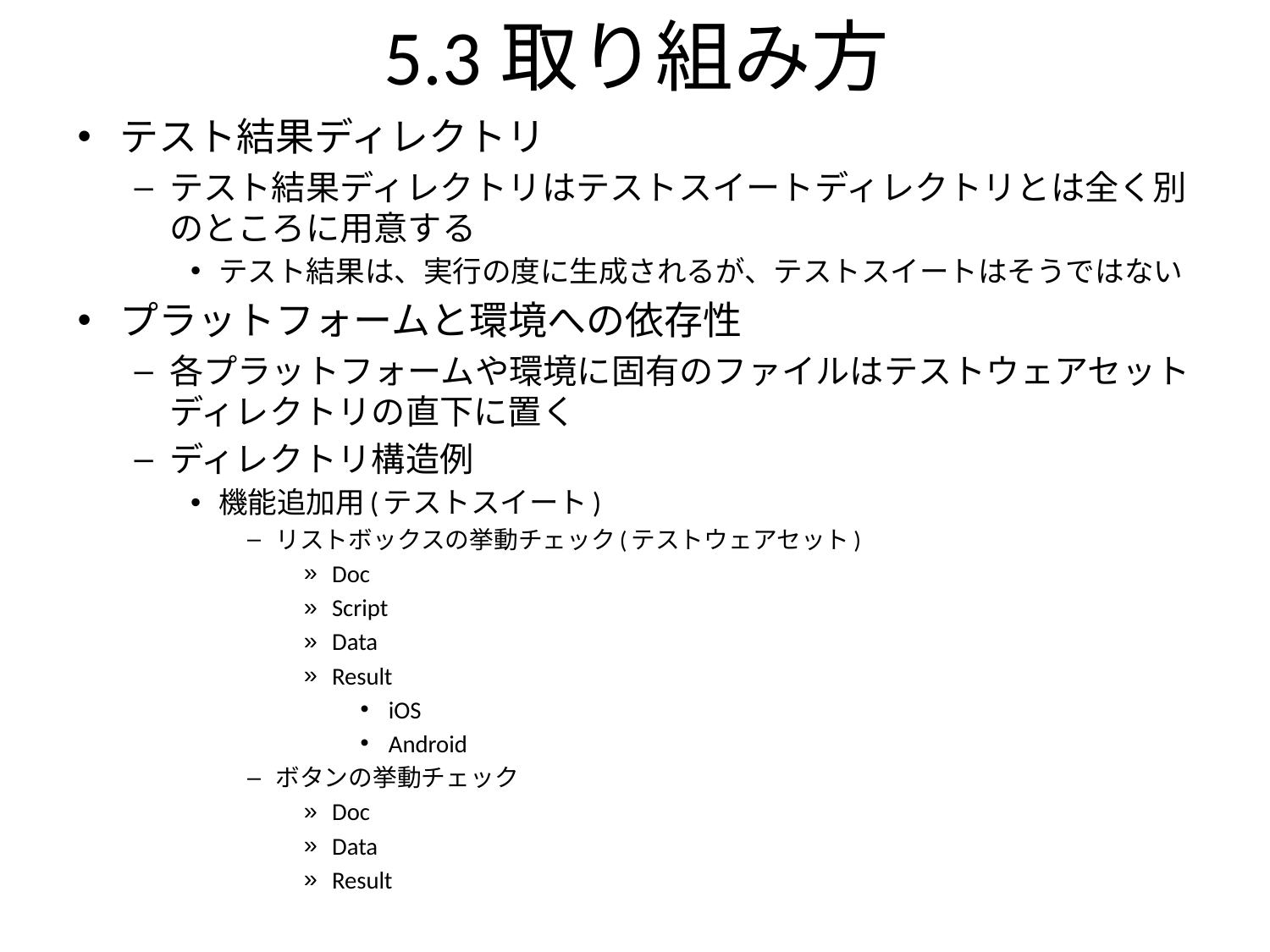

5.3取り組み方
テスト結果ディレクトリ
テスト結果ディレクトリはテストスイートディレクトリとは全く別のところに用意する
テスト結果は、実行の度に生成されるが、テストスイートはそうではない
プラットフォームと環境への依存性
各プラットフォームや環境に固有のファイルはテストウェアセットディレクトリの直下に置く
ディレクトリ構造例
機能追加用(テストスイート)
リストボックスの挙動チェック(テストウェアセット)
Doc
Script
Data
Result
iOS
Android
ボタンの挙動チェック
Doc
Data
Result